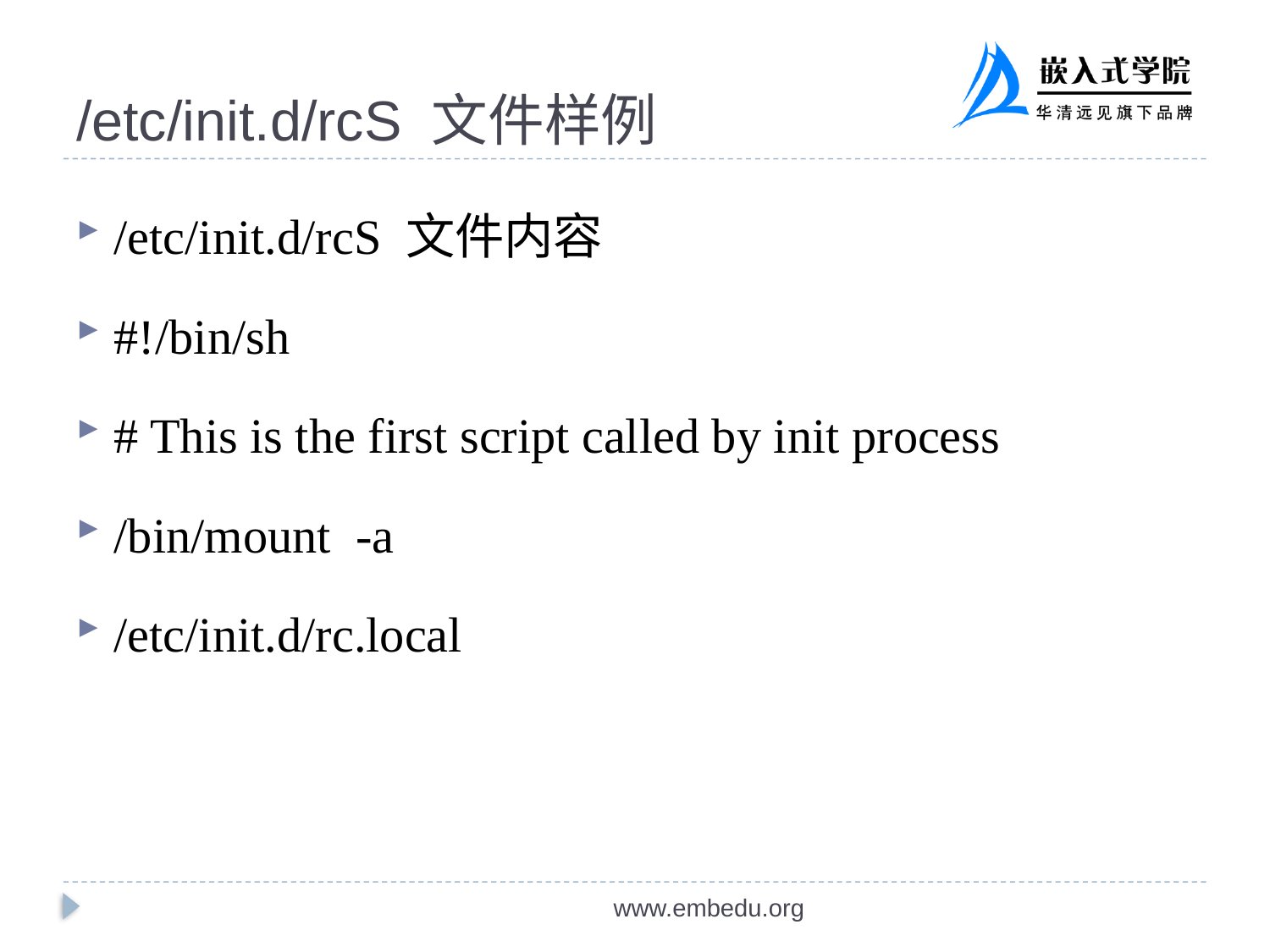

# /etc/init.d/rcS 文件样例
/etc/init.d/rcS 文件内容
#!/bin/sh
# This is the first script called by init process
/bin/mount  -a
/etc/init.d/rc.local
www.embedu.org